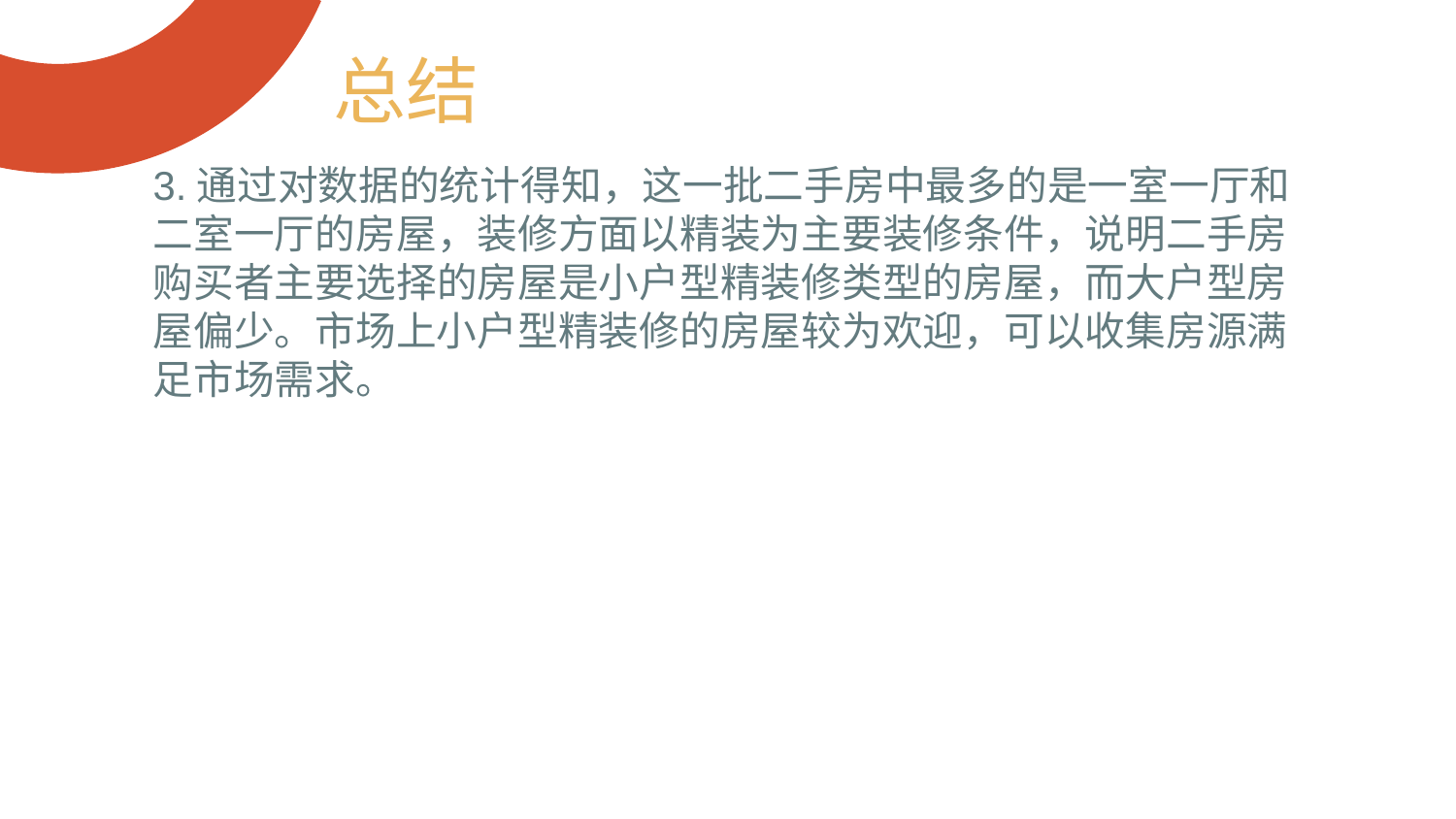

总结
3.通过对数据的统计得知，这一批二手房中最多的是一室一厅和二室一厅的房屋，装修方面以精装为主要装修条件，说明二手房购买者主要选择的房屋是小户型精装修类型的房屋，而大户型房屋偏少。市场上小户型精装修的房屋较为欢迎，可以收集房源满足市场需求。